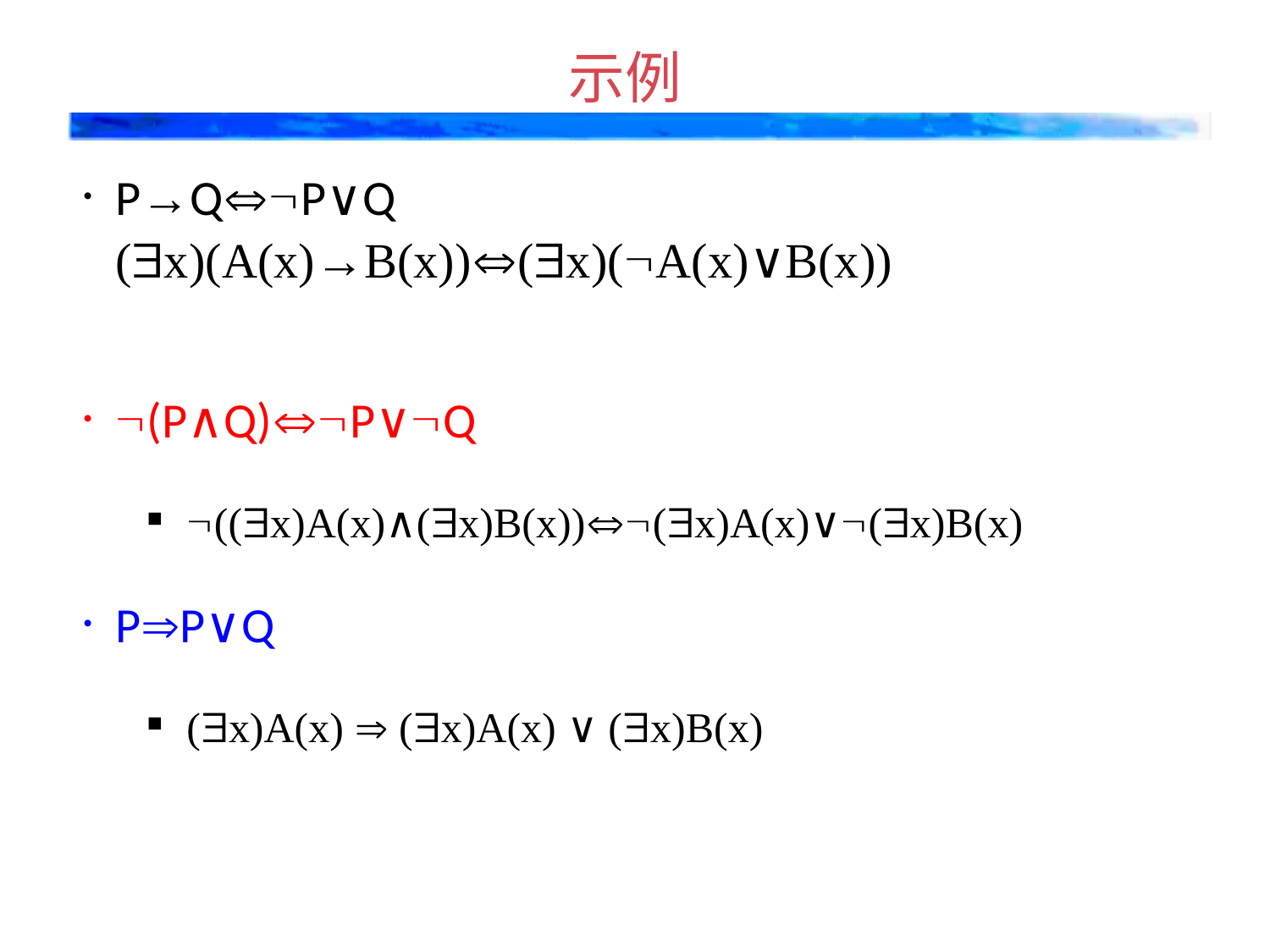

# 示例
P→Q⇔¬P∨Q
	(∃x)(A(x)→B(x))⇔(∃x)(¬A(x)∨B(x))

¬(P∧Q)⇔¬P∨¬Q
¬((∃x)A(x)∧(∃x)B(x))⇔¬(∃x)A(x)∨¬(∃x)B(x)
P⇒P∨Q
(∃x)A(x) ⇒ (∃x)A(x) ∨ (∃x)B(x)